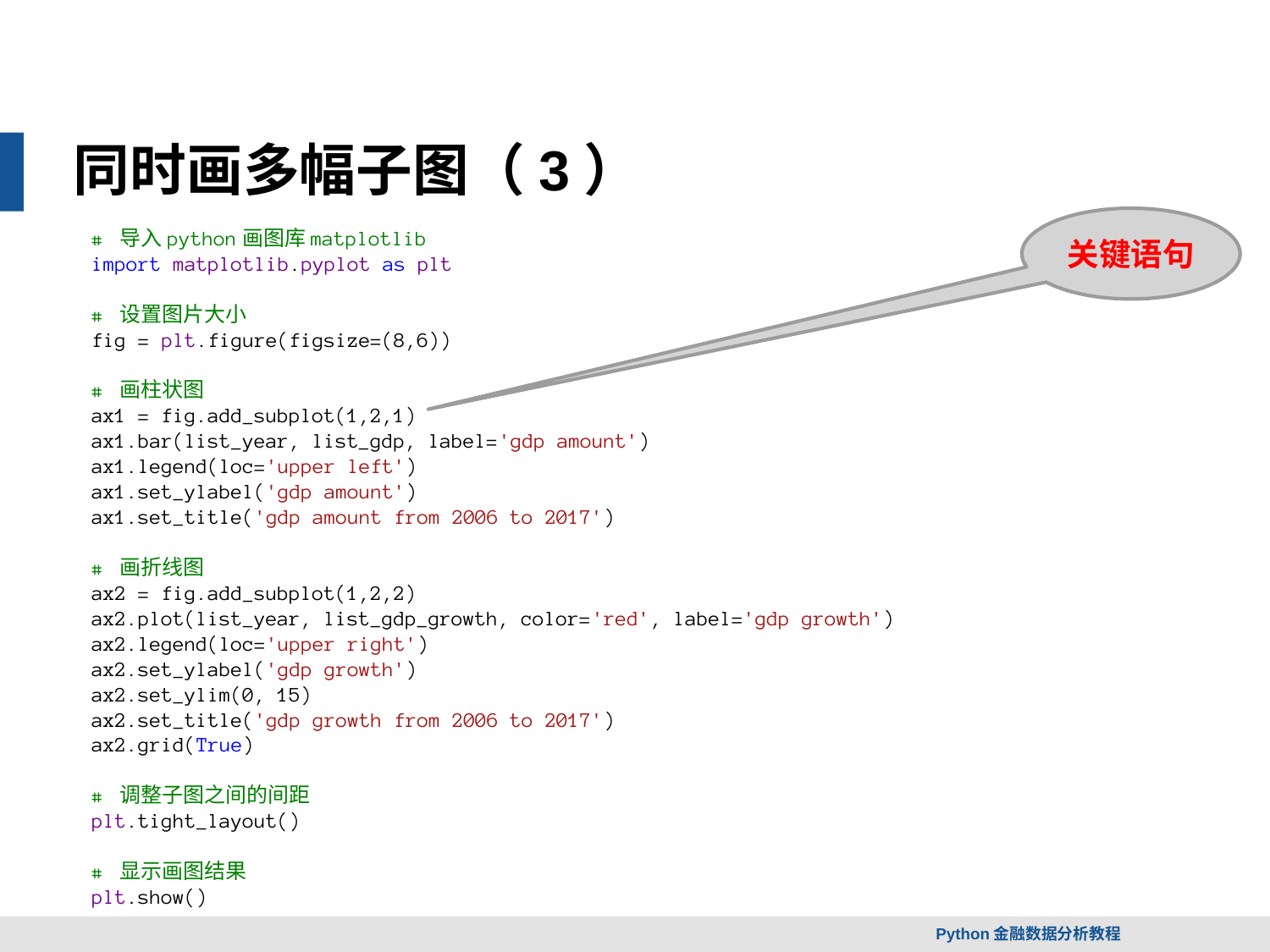

同时画多幅子图（3）
关键语句
# 导入python画图库matplotlib
import matplotlib.pyplot as plt

# 设置图片大小
fig = plt.figure(figsize=(8,6))

# 画柱状图
ax1 = fig.add_subplot(1,2,1)
ax1.bar(list_year, list_gdp, label='gdp amount')
ax1.legend(loc='upper left')
ax1.set_ylabel('gdp amount')
ax1.set_title('gdp amount from 2006 to 2017')

# 画折线图
ax2 = fig.add_subplot(1,2,2)
ax2.plot(list_year, list_gdp_growth, color='red', label='gdp growth')
ax2.legend(loc='upper right')
ax2.set_ylabel('gdp growth')
ax2.set_ylim(0, 15)
ax2.set_title('gdp growth from 2006 to 2017')
ax2.grid(True)

# 调整子图之间的间距
plt.tight_layout()

# 显示画图结果
plt.show()
Python金融数据分析教程